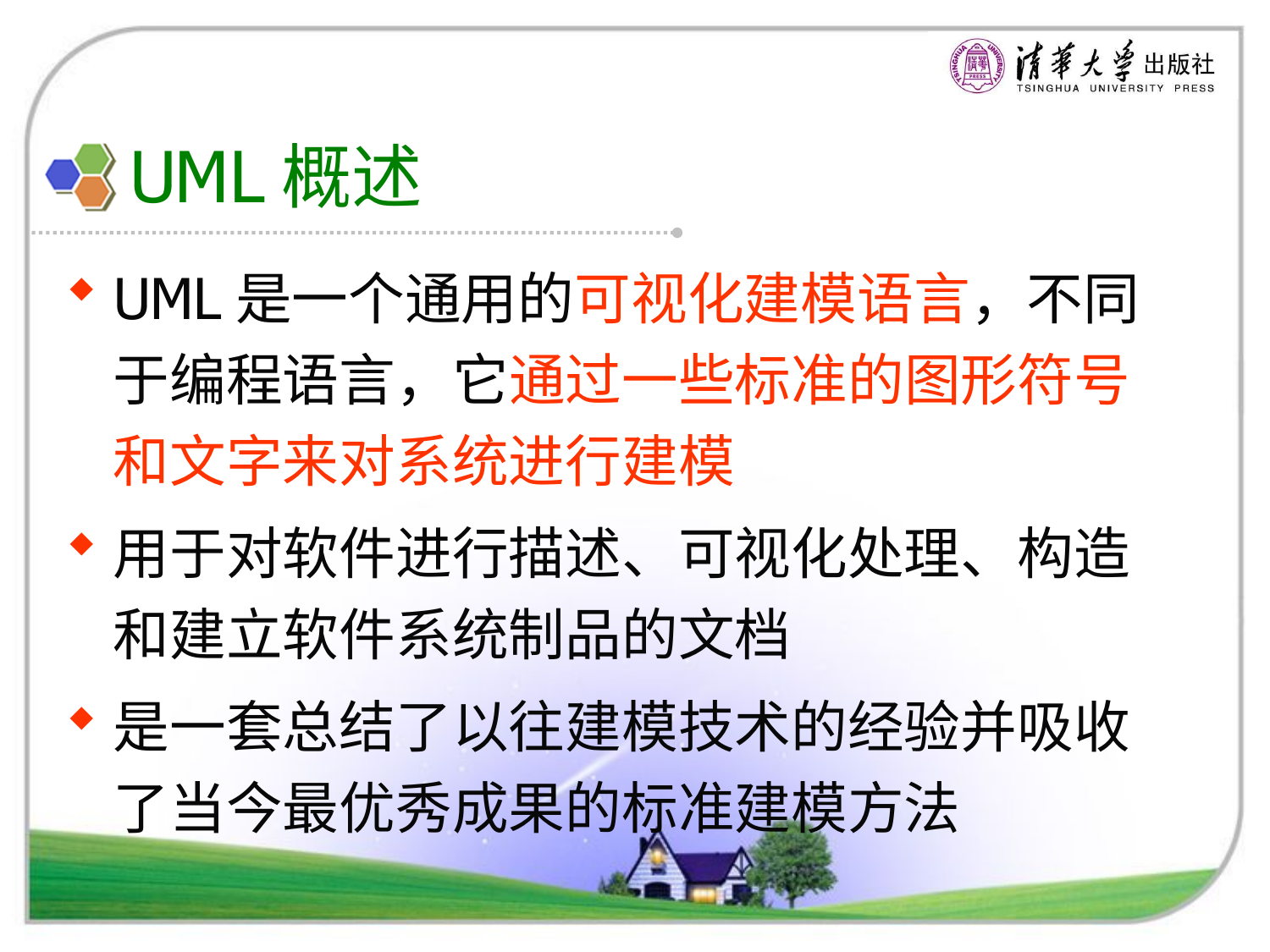

# UML概述
UML是一个通用的可视化建模语言，不同于编程语言，它通过一些标准的图形符号和文字来对系统进行建模
用于对软件进行描述、可视化处理、构造和建立软件系统制品的文档
是一套总结了以往建模技术的经验并吸收了当今最优秀成果的标准建模方法